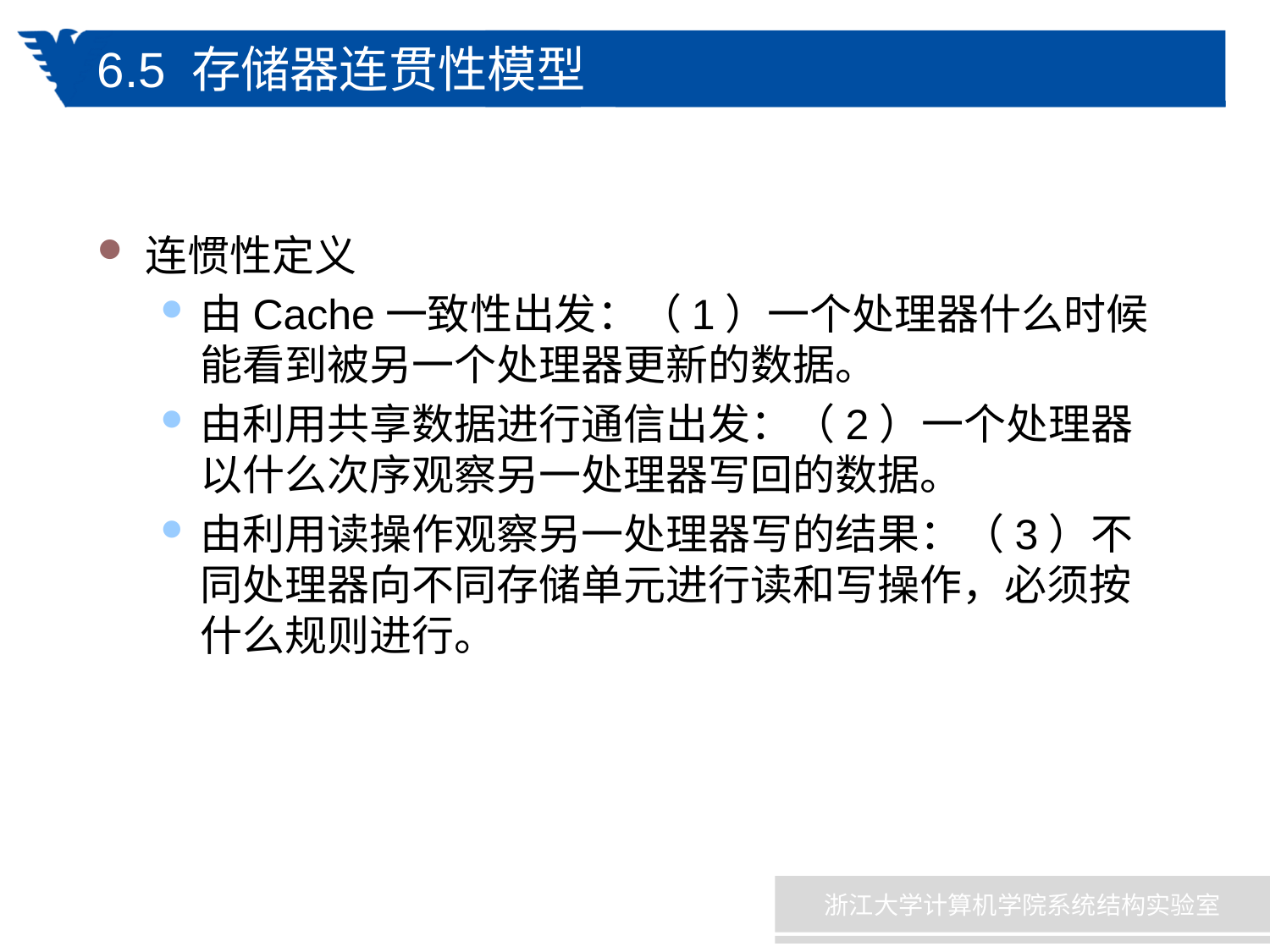

# 6.5 存储器连贯性模型
连惯性定义
由Cache一致性出发：（1）一个处理器什么时候能看到被另一个处理器更新的数据。
由利用共享数据进行通信出发：（2）一个处理器以什么次序观察另一处理器写回的数据。
由利用读操作观察另一处理器写的结果：（3）不同处理器向不同存储单元进行读和写操作，必须按什么规则进行。